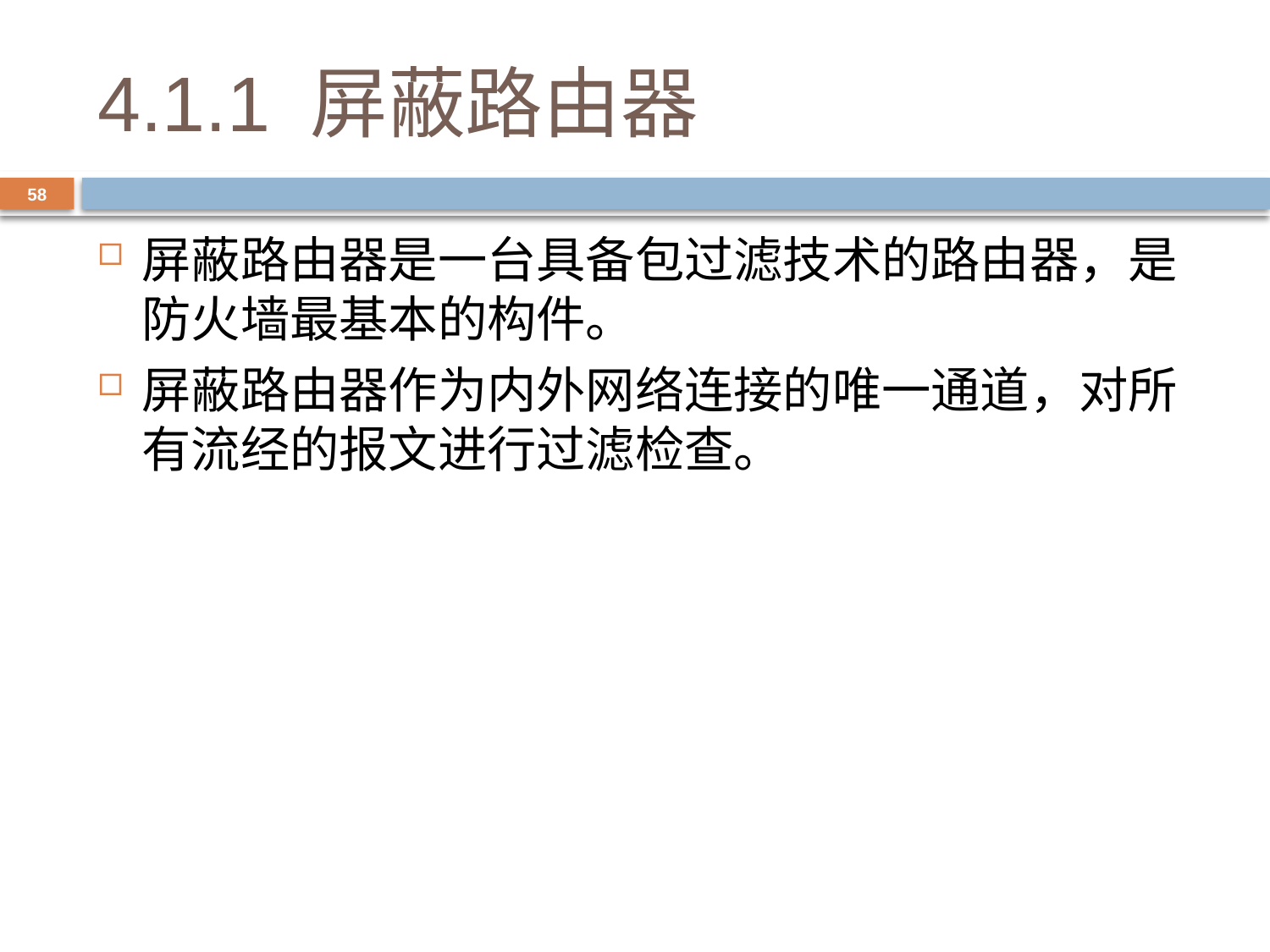

# 4.1.1 屏蔽路由器
58
屏蔽路由器是一台具备包过滤技术的路由器，是防火墙最基本的构件。
屏蔽路由器作为内外网络连接的唯一通道，对所有流经的报文进行过滤检查。